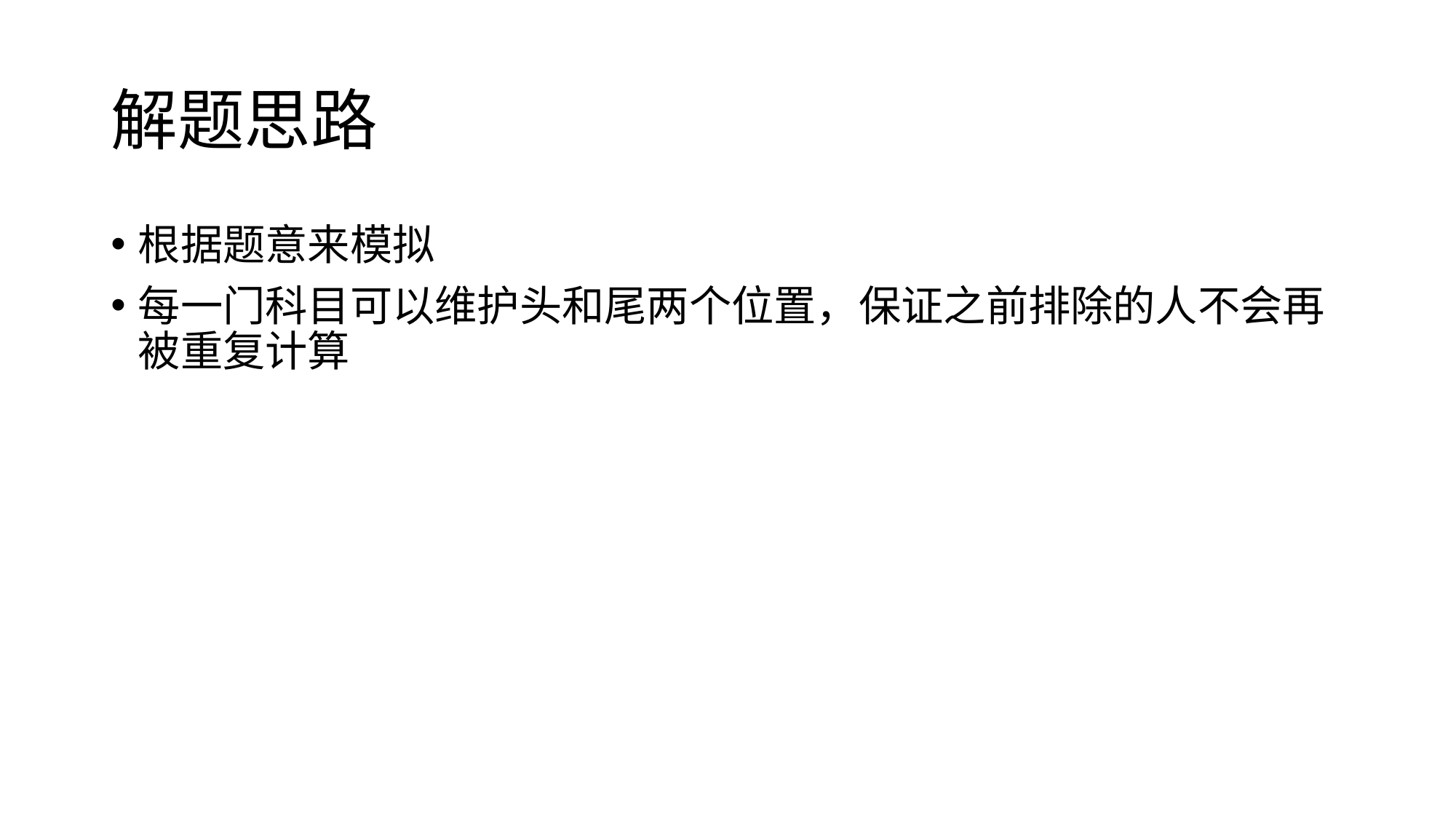

# 解题思路
根据题意来模拟
每一门科目可以维护头和尾两个位置，保证之前排除的人不会再被重复计算